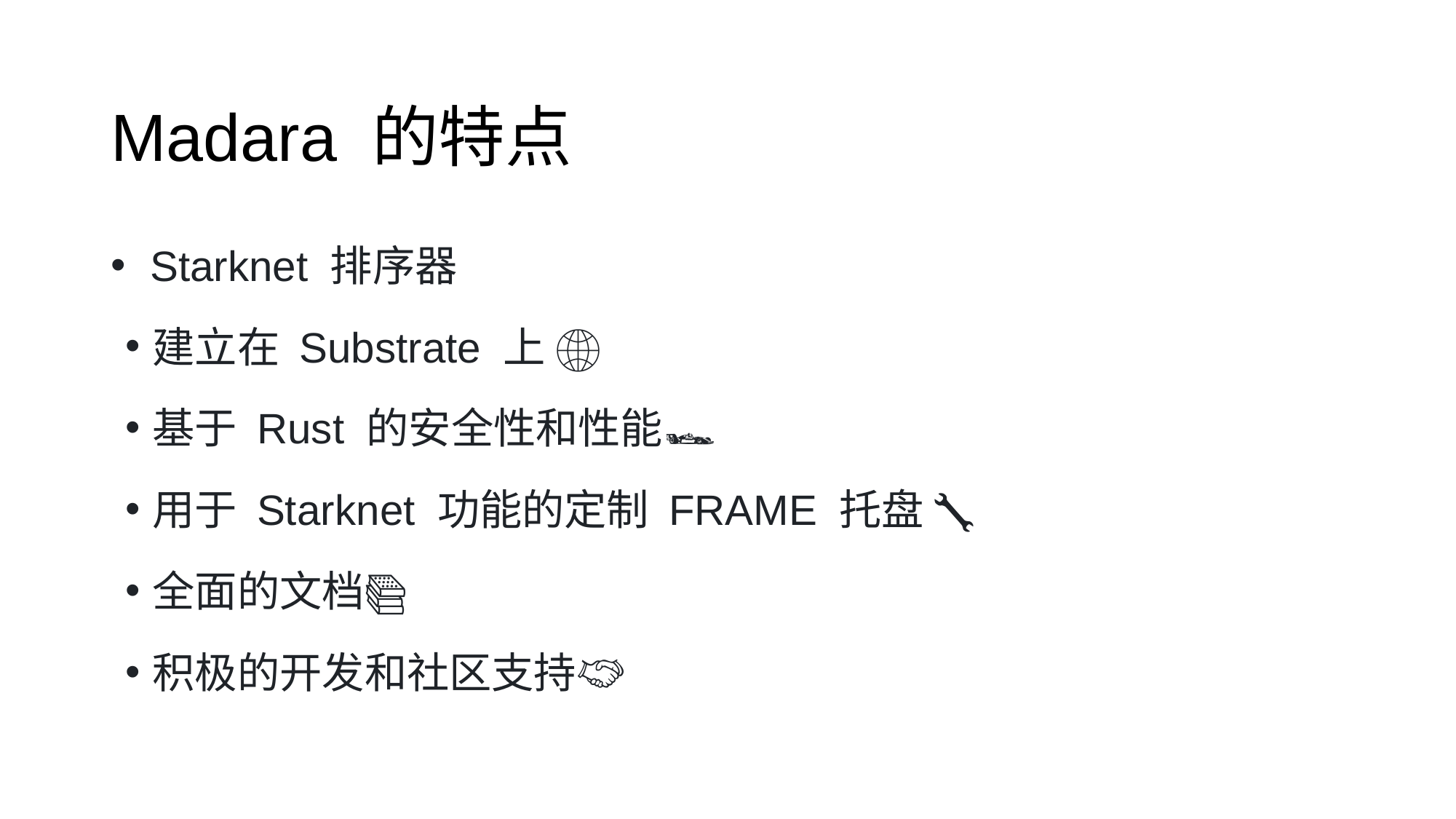

# Madara 的特点
 Starknet 排序器
建立在 Substrate 上 🌐
基于 Rust 的安全性和性能🏎️
用于 Starknet 功能的定制 FRAME 托盘 🔧
全面的文档📚
积极的开发和社区支持🤝